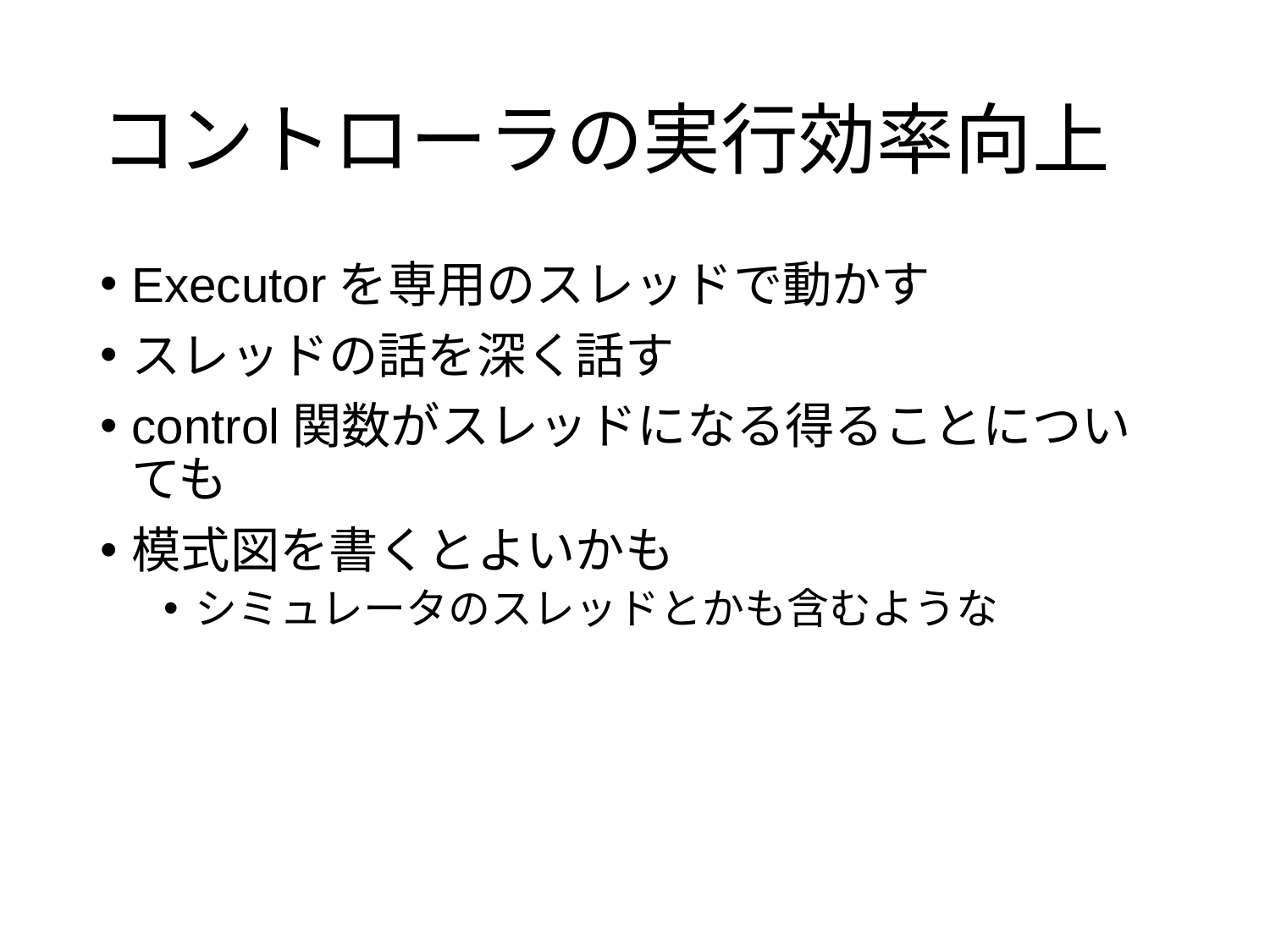

# コントローラの実行効率向上
Executorを専用のスレッドで動かす
スレッドの話を深く話す
control関数がスレッドになる得ることについても
模式図を書くとよいかも
シミュレータのスレッドとかも含むような